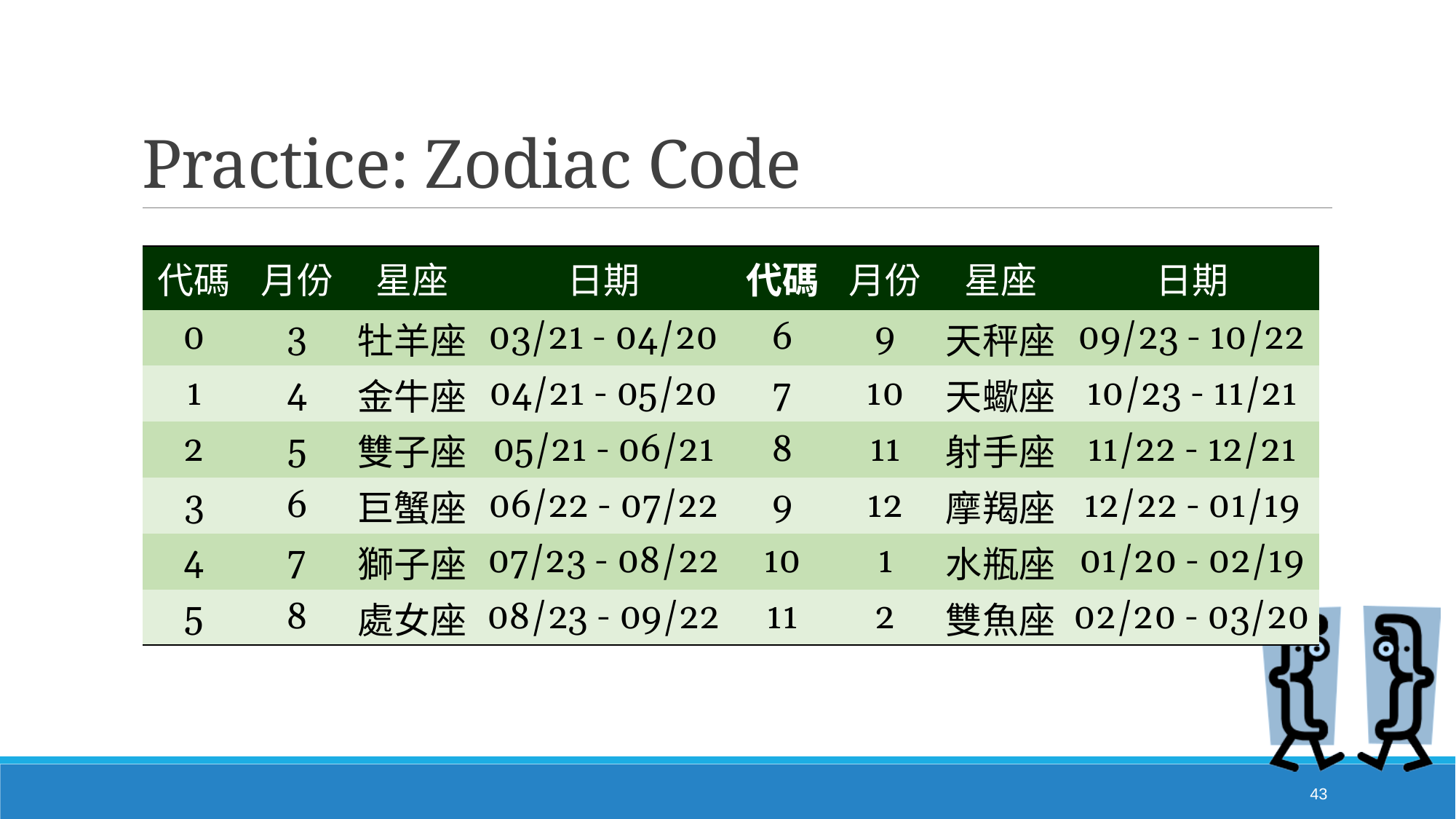

# Practice: Zodiac Code
| 代碼 | 月份 | 星座 | 日期 | 代碼 | 月份 | 星座 | 日期 |
| --- | --- | --- | --- | --- | --- | --- | --- |
| 0 | 3 | 牡羊座 | 03/21 - 04/20 | 6 | 9 | 天秤座 | 09/23 - 10/22 |
| 1 | 4 | 金牛座 | 04/21 - 05/20 | 7 | 10 | 天蠍座 | 10/23 - 11/21 |
| 2 | 5 | 雙子座 | 05/21 - 06/21 | 8 | 11 | 射手座 | 11/22 - 12/21 |
| 3 | 6 | 巨蟹座 | 06/22 - 07/22 | 9 | 12 | 摩羯座 | 12/22 - 01/19 |
| 4 | 7 | 獅子座 | 07/23 - 08/22 | 10 | 1 | 水瓶座 | 01/20 - 02/19 |
| 5 | 8 | 處女座 | 08/23 - 09/22 | 11 | 2 | 雙魚座 | 02/20 - 03/20 |
43